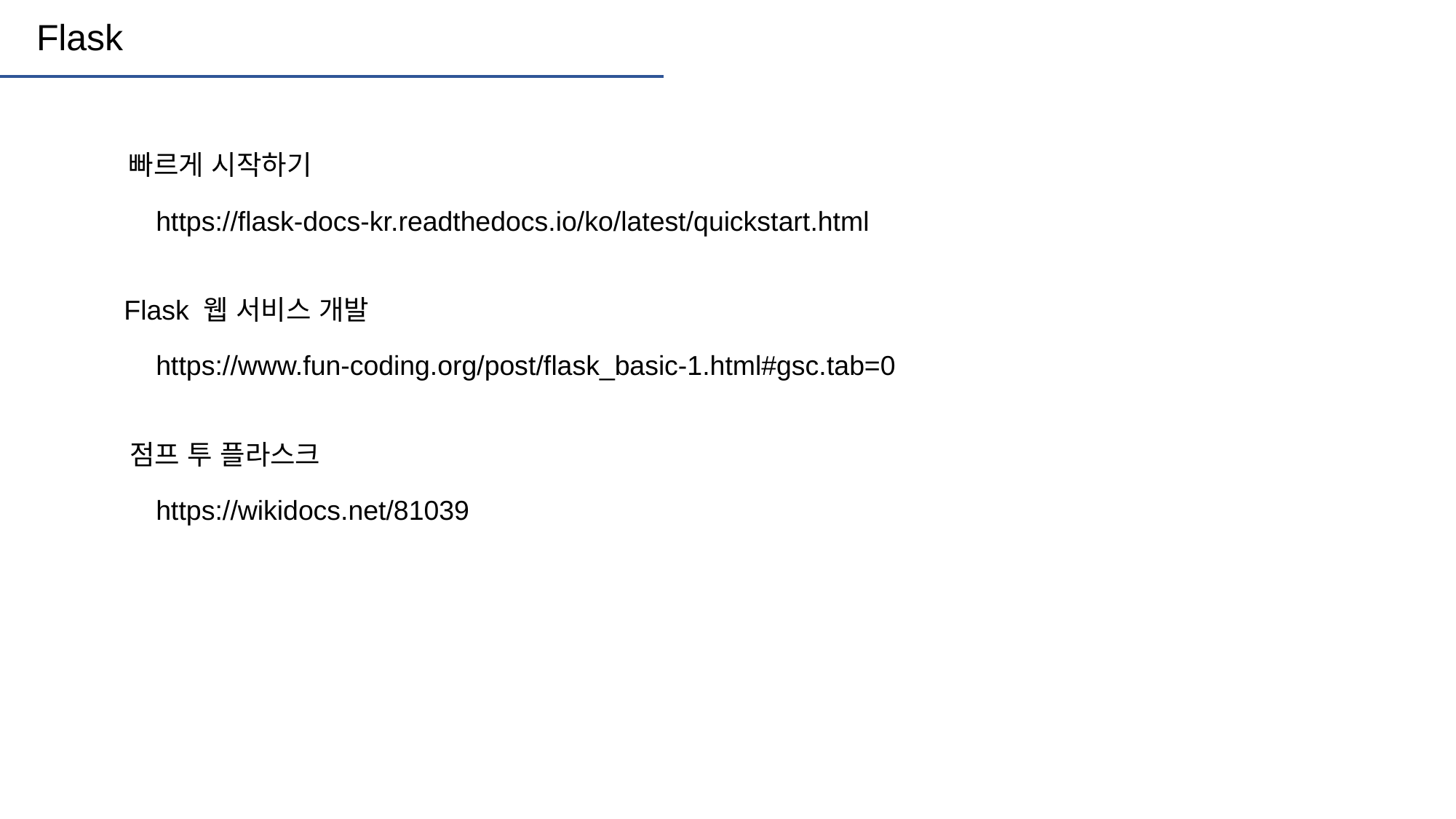

Flask
빠르게 시작하기
https://flask-docs-kr.readthedocs.io/ko/latest/quickstart.html
Flask 웹 서비스 개발
https://www.fun-coding.org/post/flask_basic-1.html#gsc.tab=0
점프 투 플라스크
https://wikidocs.net/81039